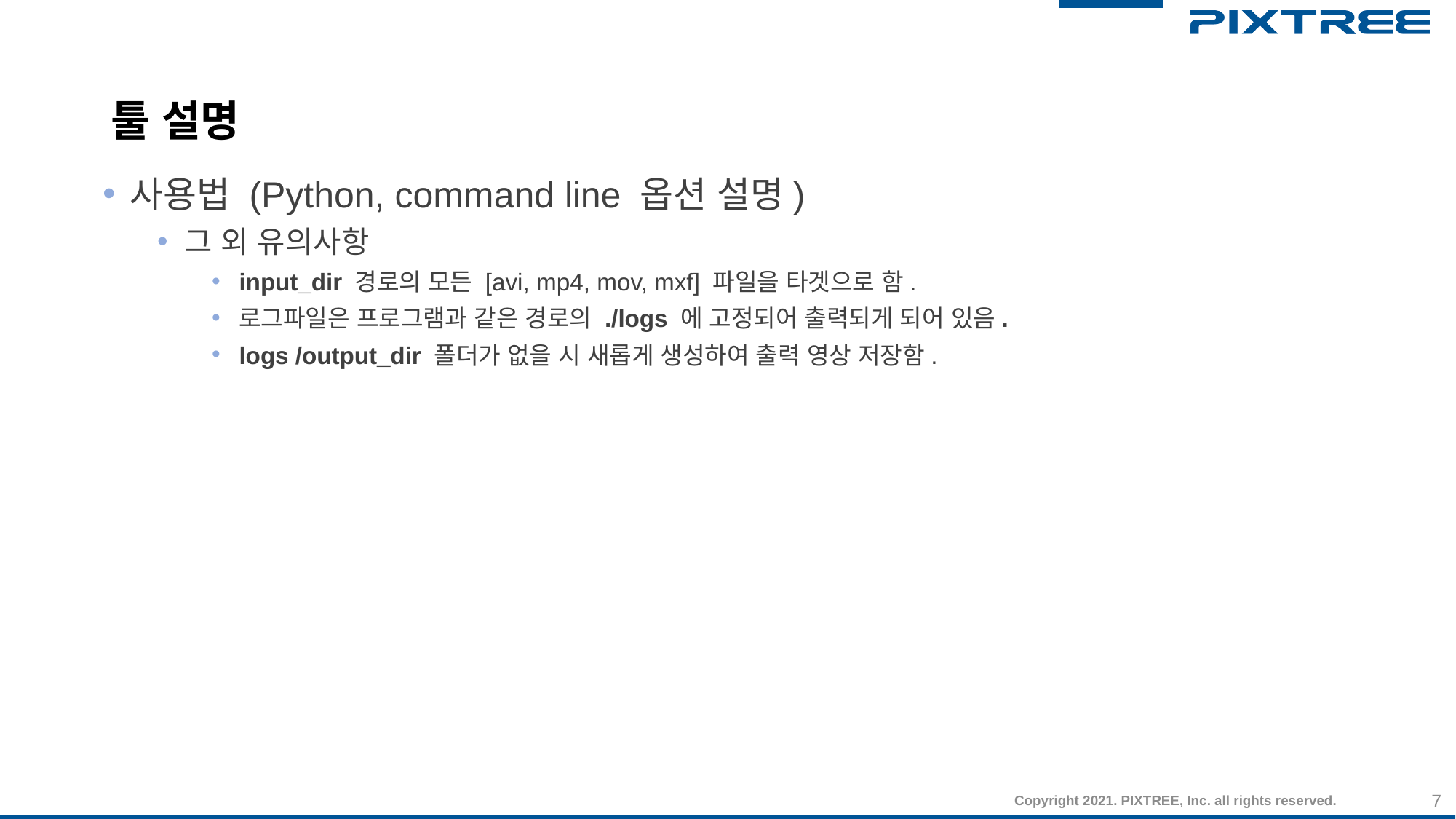

# 툴 설명
사용법 (Python, command line 옵션 설명)
그 외 유의사항
input_dir 경로의 모든 [avi, mp4, mov, mxf] 파일을 타겟으로 함.
로그파일은 프로그램과 같은 경로의 ./logs 에 고정되어 출력되게 되어 있음.
logs /output_dir 폴더가 없을 시 새롭게 생성하여 출력 영상 저장함.

Copyright 2021. PIXTREE, Inc. all rights reserved.
7